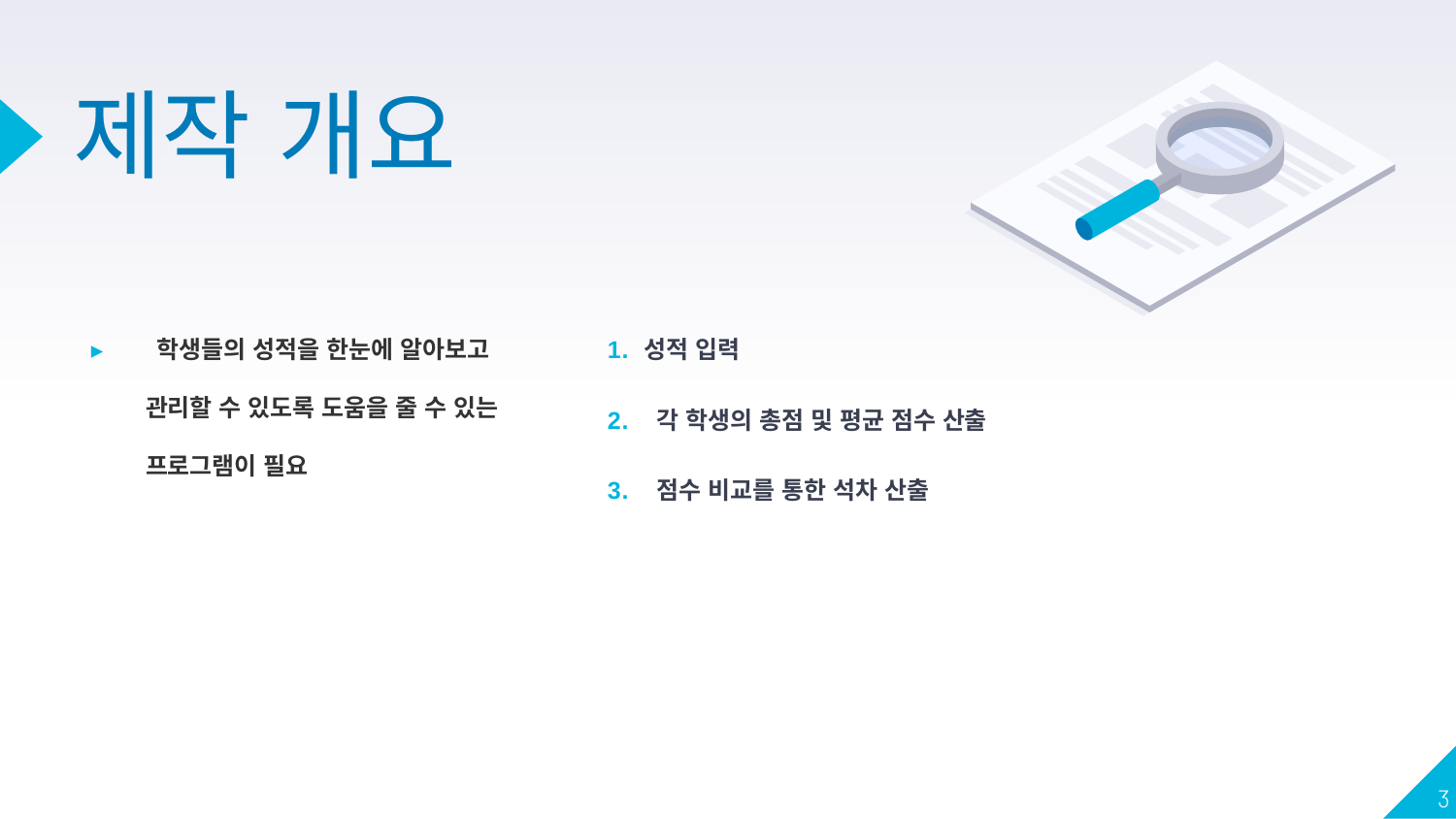

# 제작 개요
 학생들의 성적을 한눈에 알아보고
관리할 수 있도록 도움을 줄 수 있는  프로그램이 필요
성적 입력
 각 학생의 총점 및 평균 점수 산출
 점수 비교를 통한 석차 산출
3